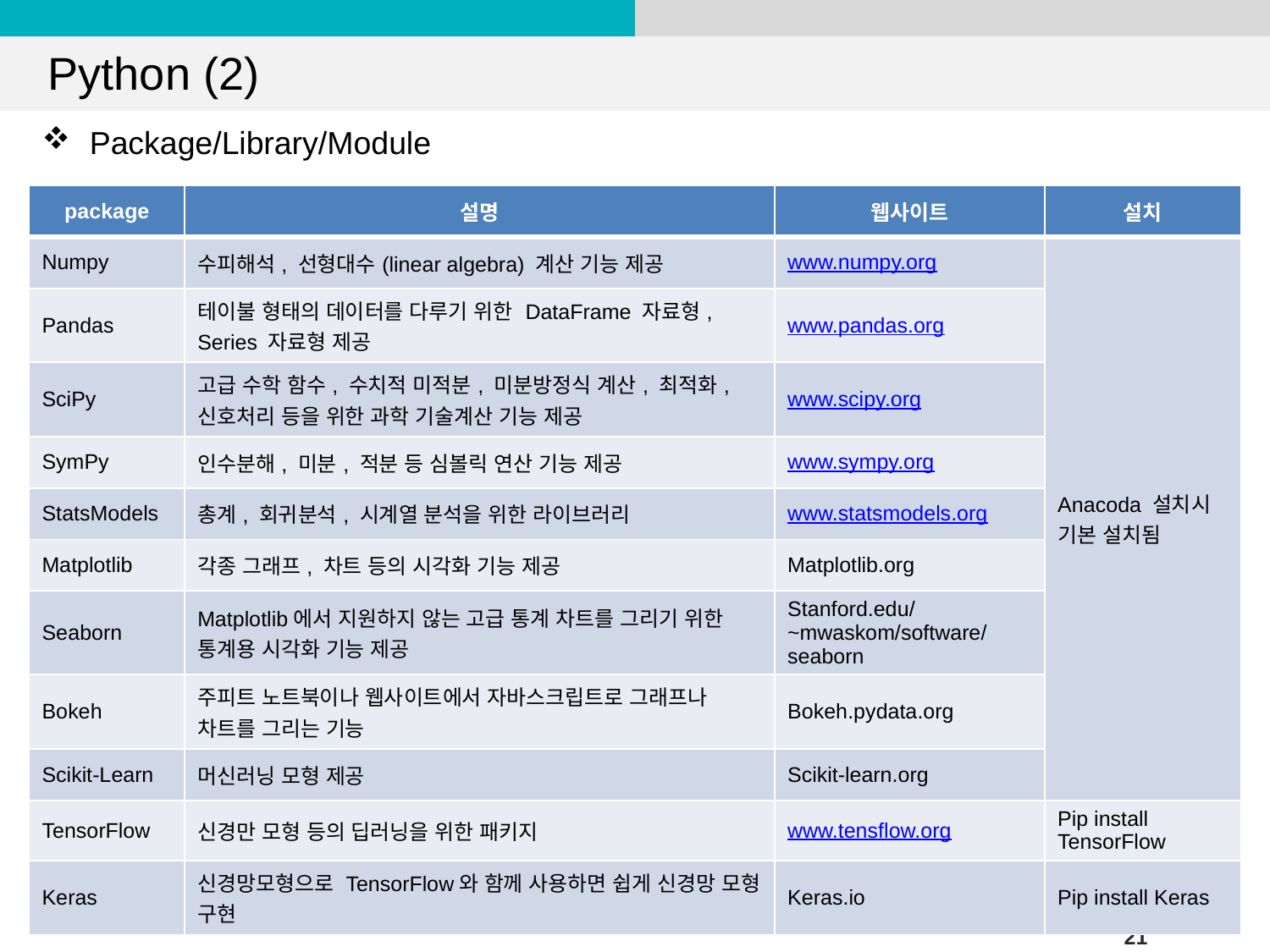

# Python (2)
Package/Library/Module
| package | 설명 | 웹사이트 | 설치 |
| --- | --- | --- | --- |
| Numpy | 수피해석, 선형대수(linear algebra) 계산 기능 제공 | www.numpy.org | Anacoda 설치시 기본 설치됨 |
| Pandas | 테이불 형태의 데이터를 다루기 위한 DataFrame 자료형, Series 자료형 제공 | www.pandas.org |  |
| SciPy | 고급 수학 함수, 수치적 미적분, 미분방정식 계산, 최적화, 신호처리 등을 위한 과학 기술계산 기능 제공 | www.scipy.org |  |
| SymPy | 인수분해, 미분, 적분 등 심볼릭 연산 기능 제공 | www.sympy.org |  |
| StatsModels | 총계, 회귀분석, 시계열 분석을 위한 라이브러리 | www.statsmodels.org |  |
| Matplotlib | 각종 그래프, 차트 등의 시각화 기능 제공 | Matplotlib.org |  |
| Seaborn | Matplotlib에서 지원하지 않는 고급 통계 차트를 그리기 위한 통계용 시각화 기능 제공 | Stanford.edu/~mwaskom/software/seaborn |  |
| Bokeh | 주피트 노트북이나 웹사이트에서 자바스크립트로 그래프나 차트를 그리는 기능 | Bokeh.pydata.org |  |
| Scikit-Learn | 머신러닝 모형 제공 | Scikit-learn.org |  |
| TensorFlow | 신경만 모형 등의 딥러닝을 위한 패키지 | www.tensflow.org | Pip install TensorFlow |
| Keras | 신경망모형으로 TensorFlow와 함께 사용하면 쉽게 신경망 모형 구현 | Keras.io | Pip install Keras |